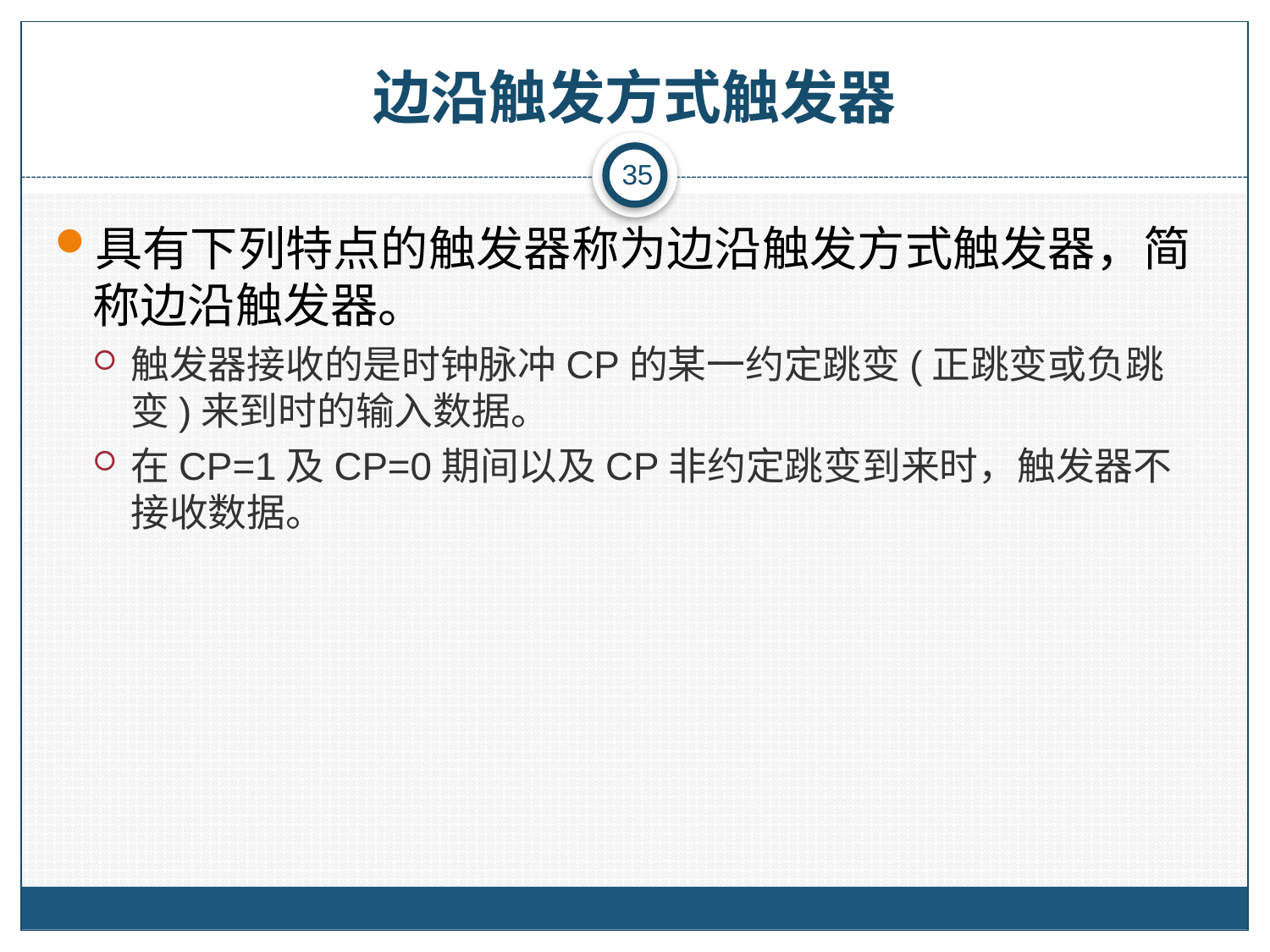

# 边沿触发方式触发器
35
具有下列特点的触发器称为边沿触发方式触发器，简称边沿触发器。
触发器接收的是时钟脉冲CP的某一约定跳变(正跳变或负跳变)来到时的输入数据。
在CP=1及CP=0期间以及CP非约定跳变到来时，触发器不接收数据。